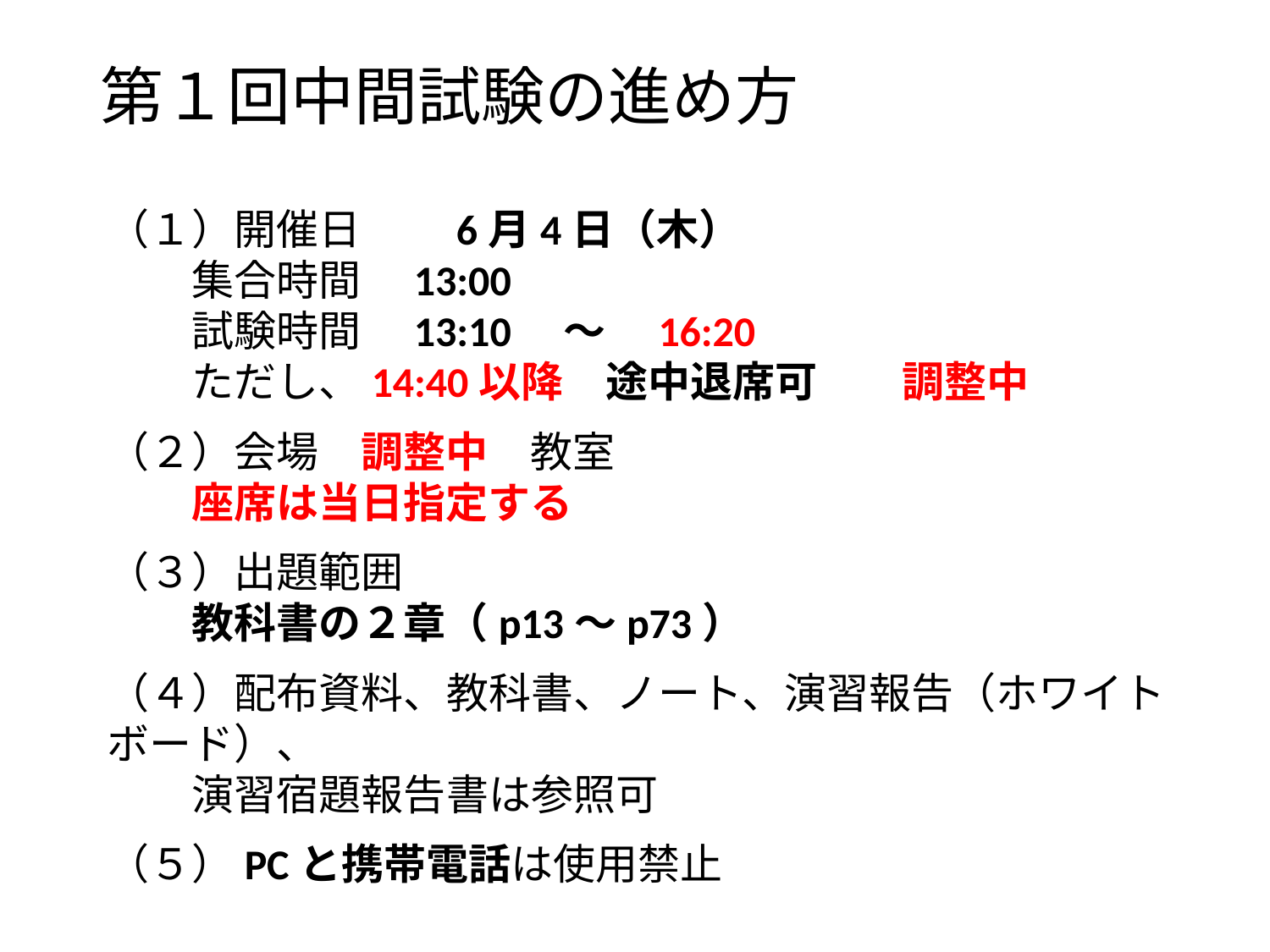

第１回中間試験の進め方
（１）開催日　　6月4日（木）
　　集合時間　13:00
　　試験時間　13:10　～　16:20
　　ただし、14:40以降　途中退席可　　調整中

（２）会場　調整中　教室
　　座席は当日指定する

（３）出題範囲
　　教科書の２章（p13～p73）

（４）配布資料、教科書、ノート、演習報告（ホワイトボード）、
　　演習宿題報告書は参照可

（５）PCと携帯電話は使用禁止